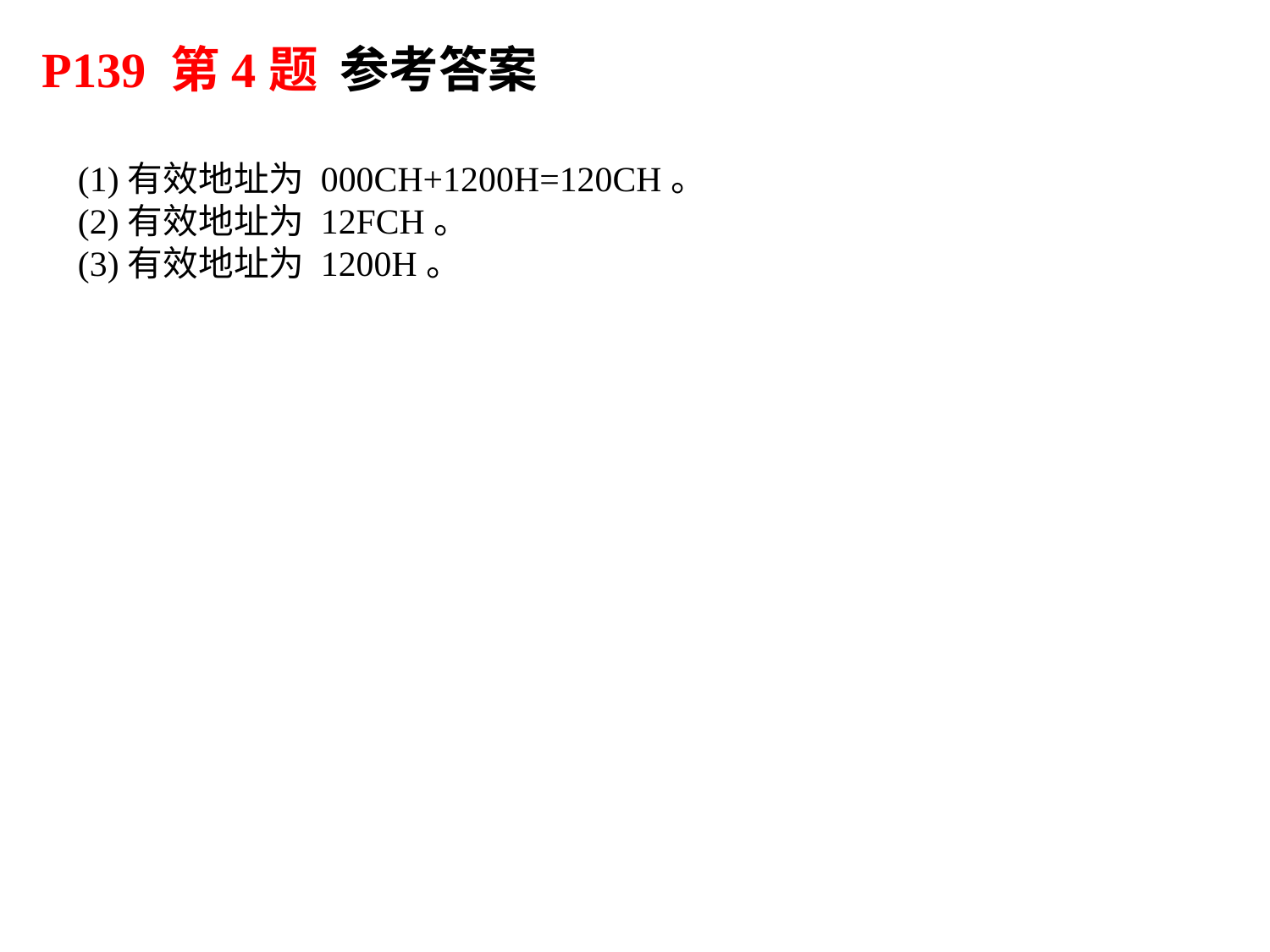

P139 第4题  参考答案

    (1)有效地址为 000CH+1200H=120CH。
    (2)有效地址为 12FCH。
    (3)有效地址为 1200H。